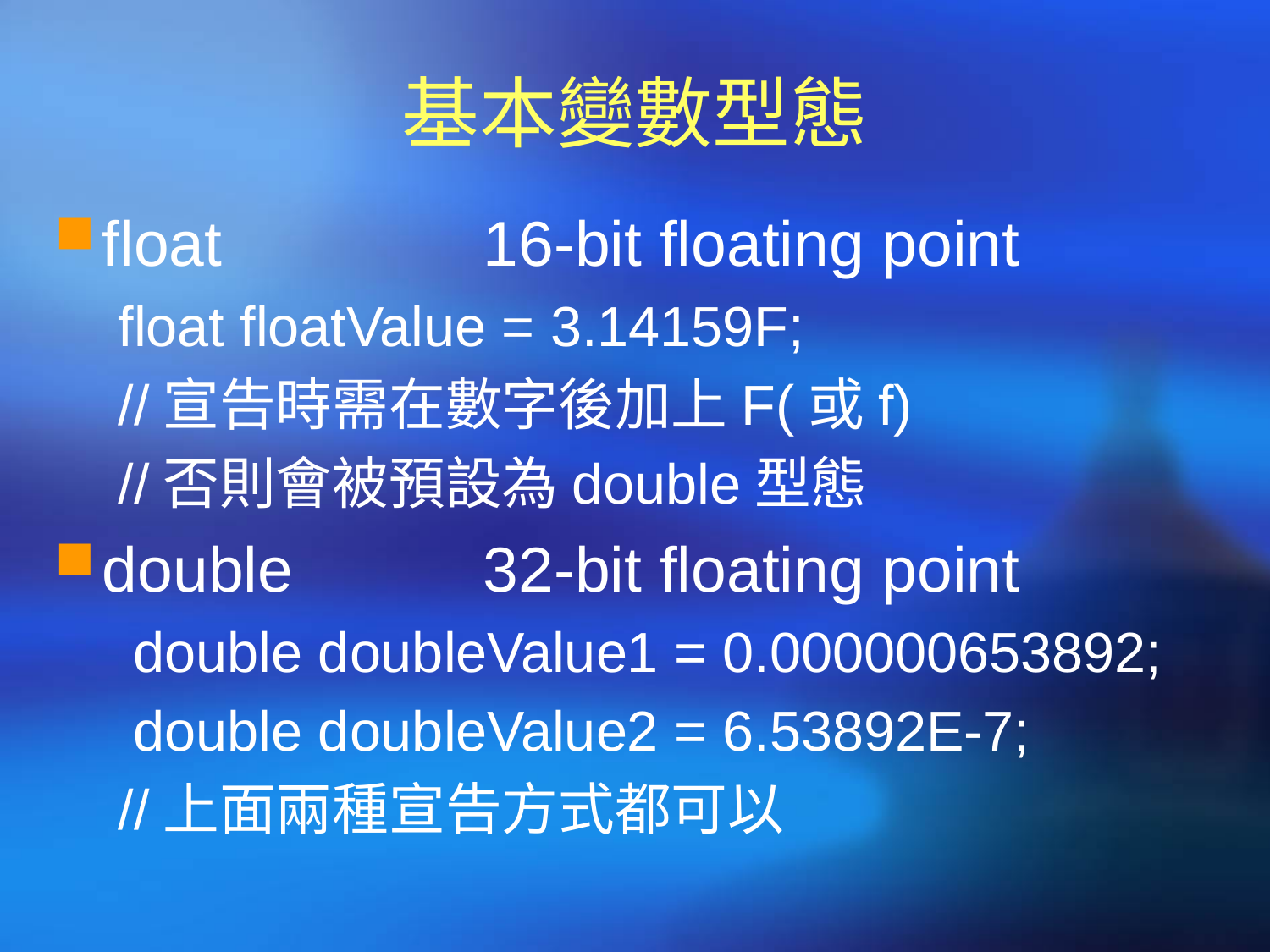

# 基本變數型態
float 		16-bit floating point
float floatValue = 3.14159F;
//宣告時需在數字後加上F(或f)
//否則會被預設為double型態
double		32-bit floating point
 double doubleValue1 = 0.000000653892;
 double doubleValue2 = 6.53892E-7;
//上面兩種宣告方式都可以